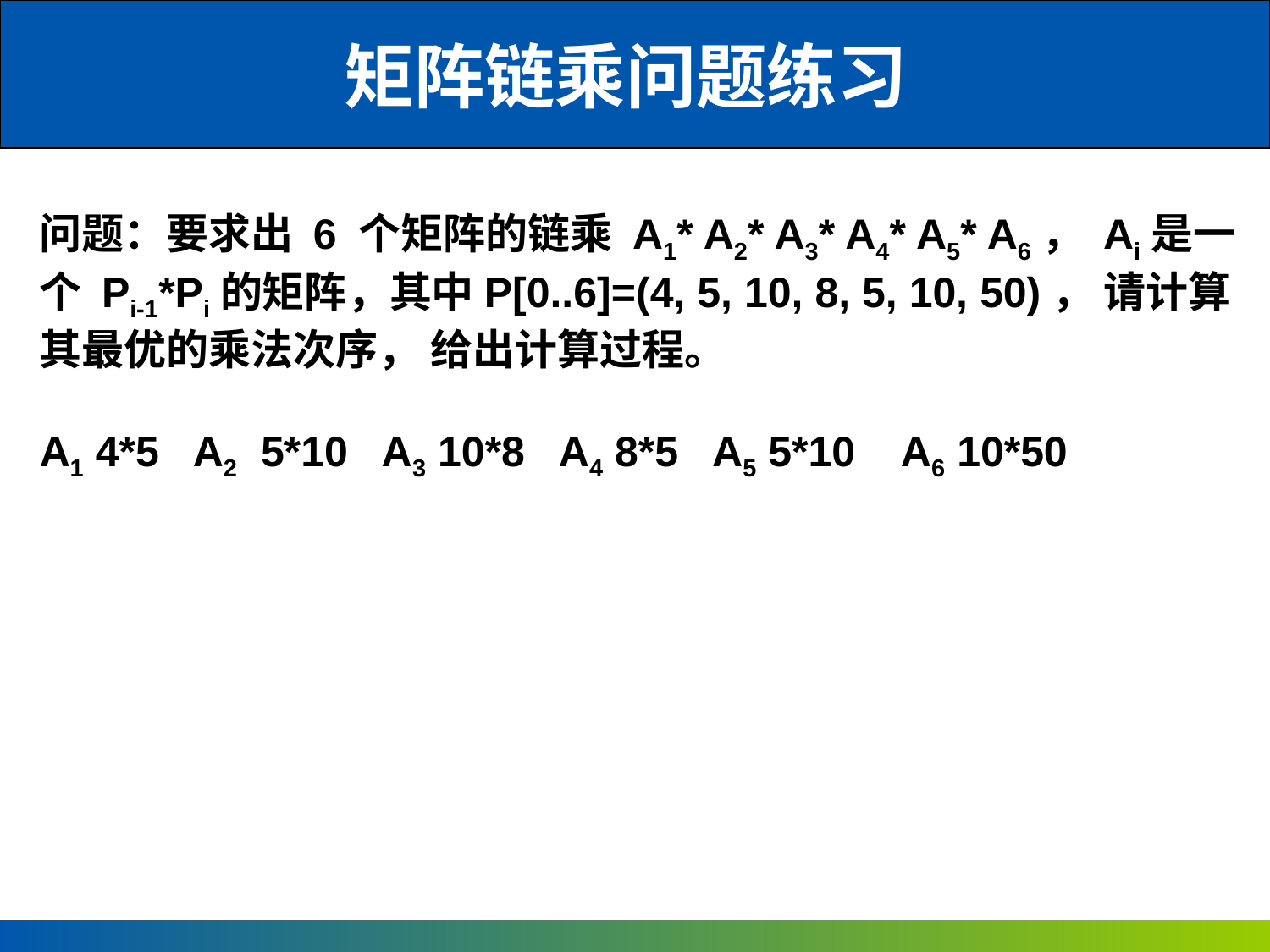

矩阵链乘问题练习
问题：要求出 6 个矩阵的链乘 A1* A2* A3* A4* A5* A6， Ai是一个 Pi-1*Pi的矩阵，其中P[0..6]=(4, 5, 10, 8, 5, 10, 50)， 请计算其最优的乘法次序， 给出计算过程。

A1 4*5   A2  5*10   A3 10*8   A4 8*5   A5 5*10    A6 10*50